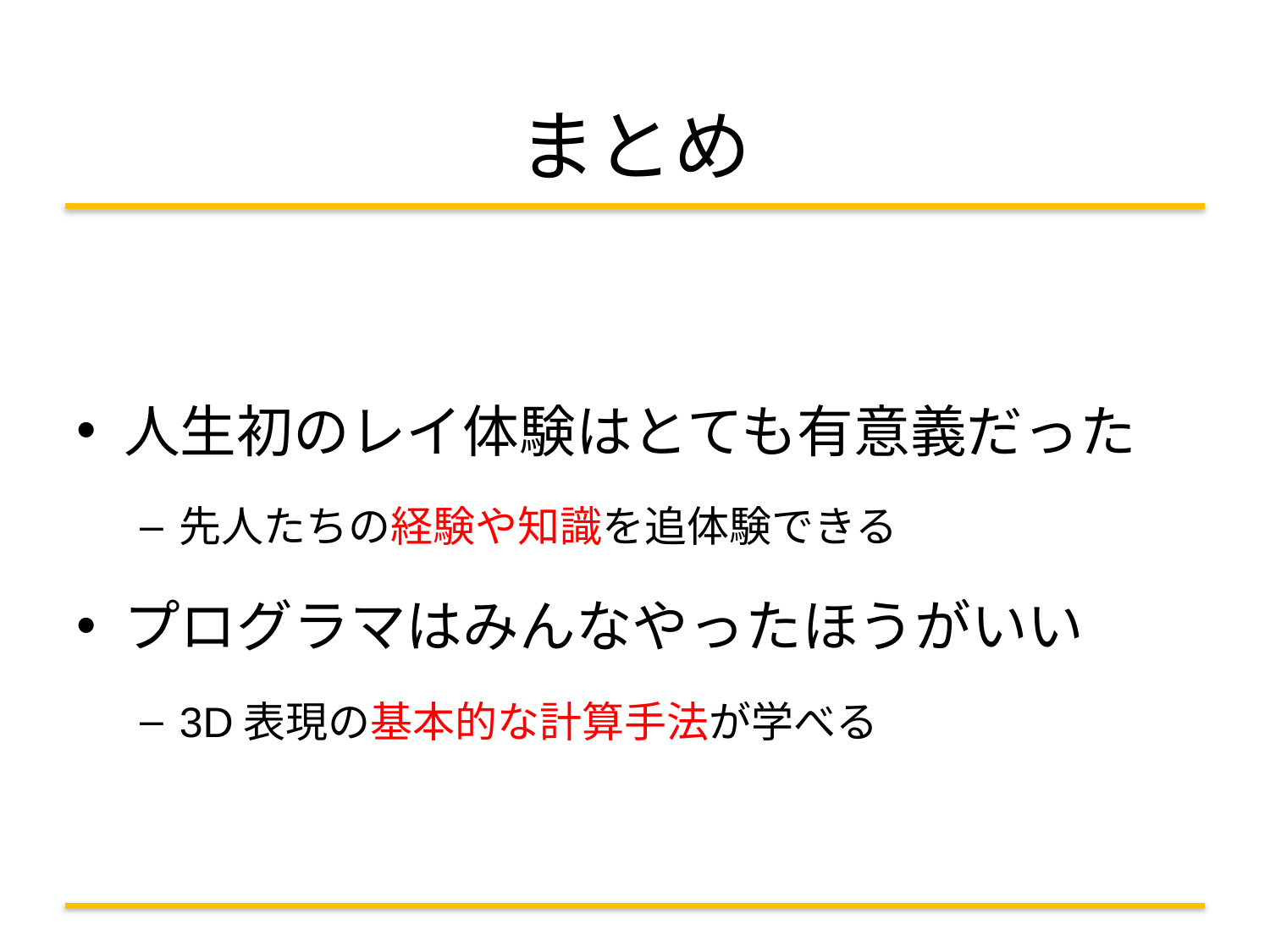

# まとめ
人生初のレイ体験はとても有意義だった
先人たちの経験や知識を追体験できる
プログラマはみんなやったほうがいい
3D表現の基本的な計算手法が学べる